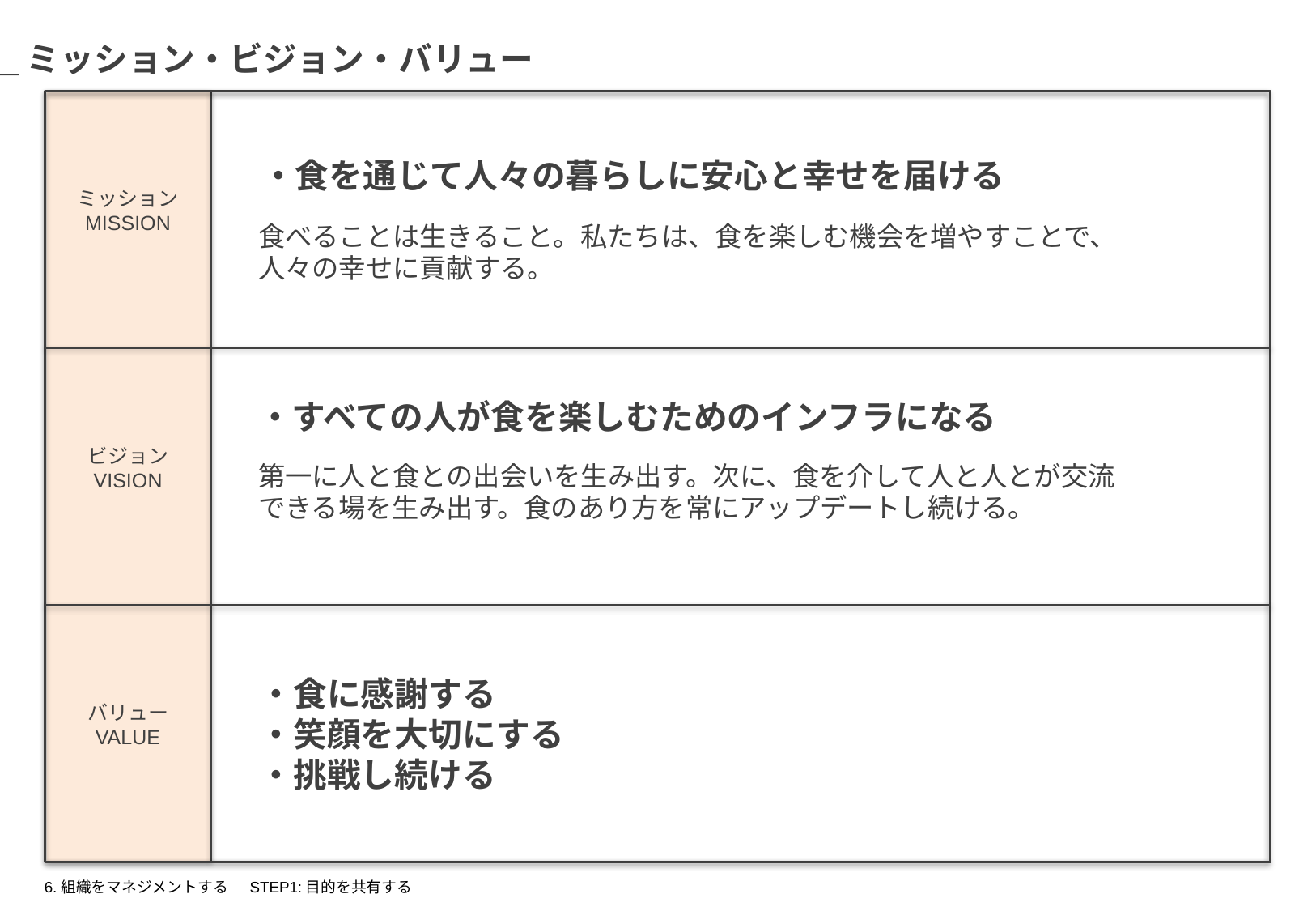

56_ミッション・ビジョン・バリュー

・食を通じて人々の暮らしに安心と幸せを届ける
ミッション
MISSION
食べることは生きること。私たちは、食を楽しむ機会を増やすことで、人々の幸せに貢献する。
・すべての人が食を楽しむためのインフラになる
ビジョン
VISION
第一に人と食との出会いを生み出す。次に、食を介して人と人とが交流できる場を生み出す。食のあり方を常にアップデートし続ける。
・食に感謝する
・笑顔を大切にする
・挑戦し続ける
バリュー
VALUE
6.組織をマネジメントする
STEP1:目的を共有する